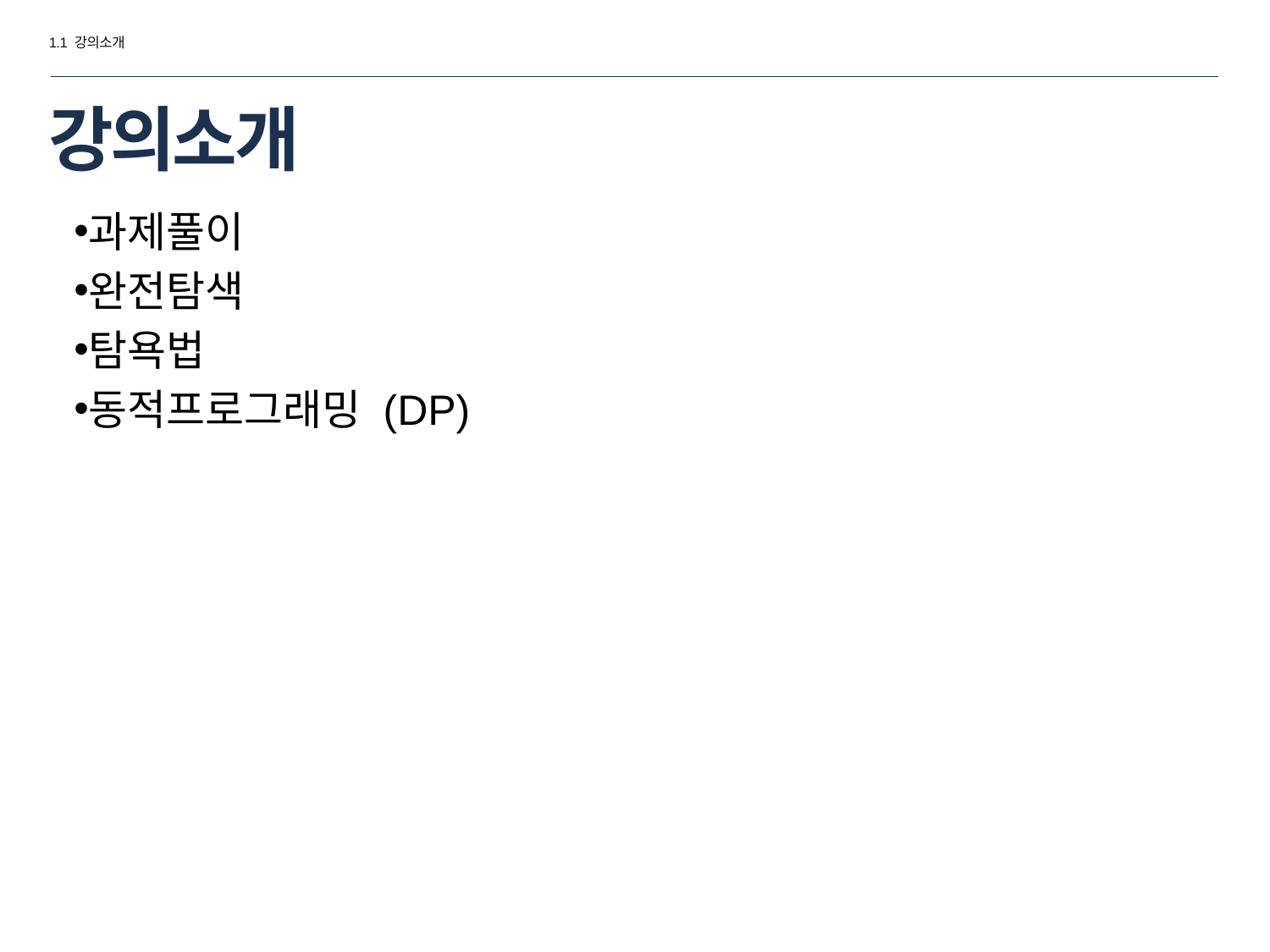

1.1 강의소개
# 강의소개
과제풀이
완전탐색
탐욕법
동적프로그래밍 (DP)